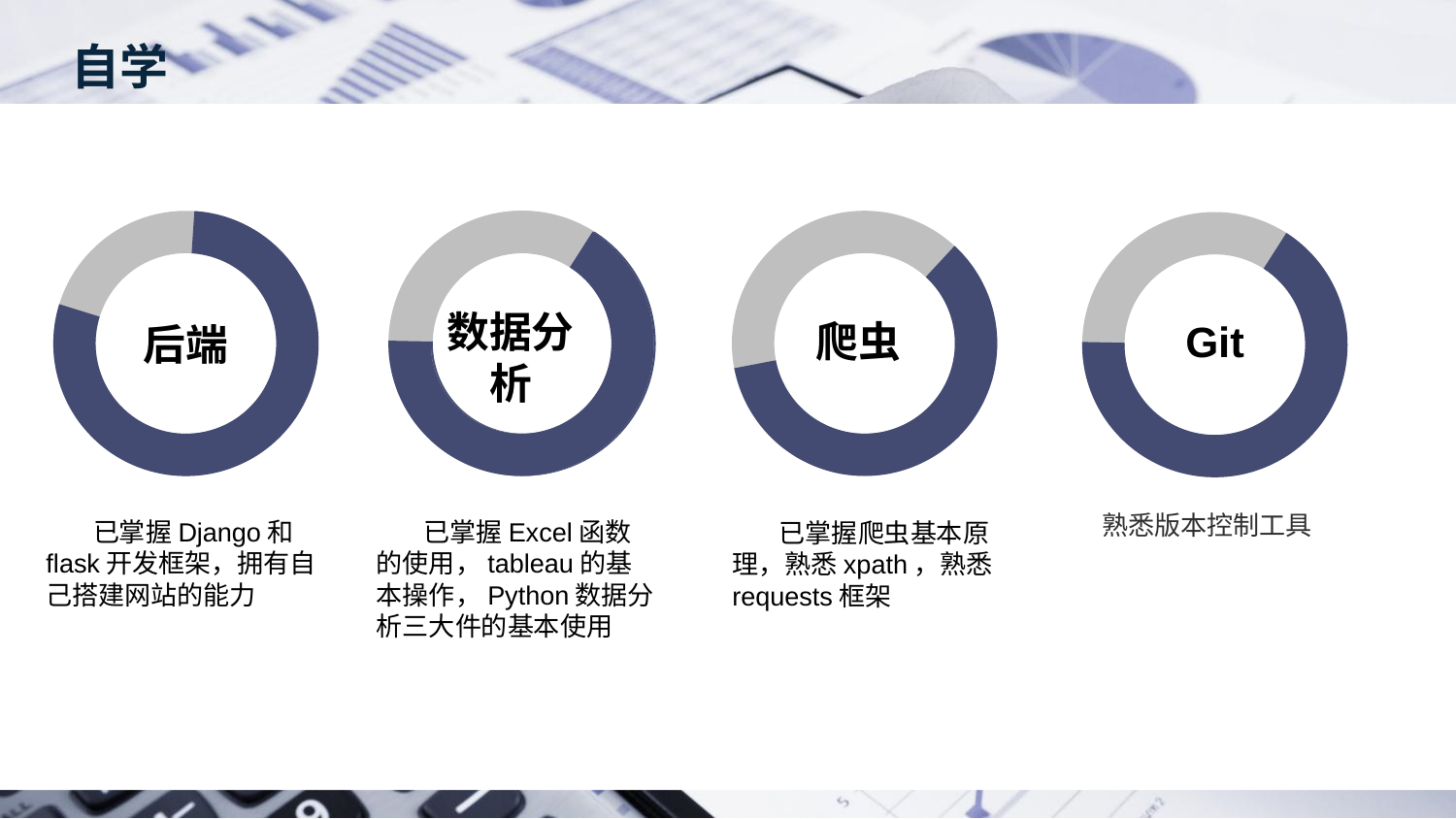

# 自学

数据分析
Git
爬虫
后端
     熟悉版本控制工具
       已掌握Excel函数的使用，tableau的基本操作，Python数据分析三大件的基本使用
       已掌握Django和flask开发框架，拥有自己搭建网站的能力
       已掌握爬虫基本原理，熟悉xpath，熟悉requests框架